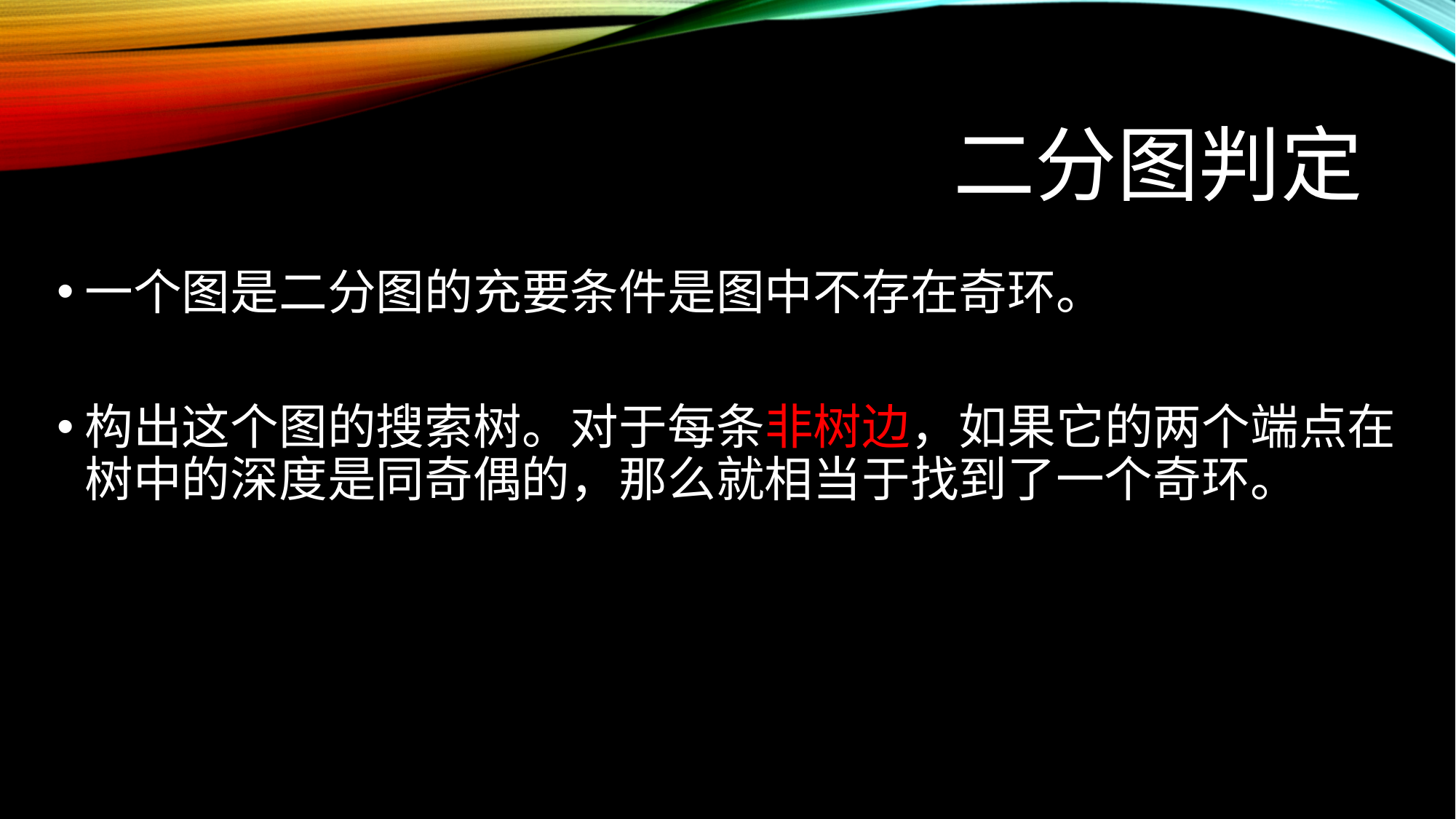

# 二分图判定
一个图是二分图的充要条件是图中不存在奇环。

构出这个图的搜索树。对于每条非树边，如果它的两个端点在树中的深度是同奇偶的，那么就相当于找到了一个奇环。